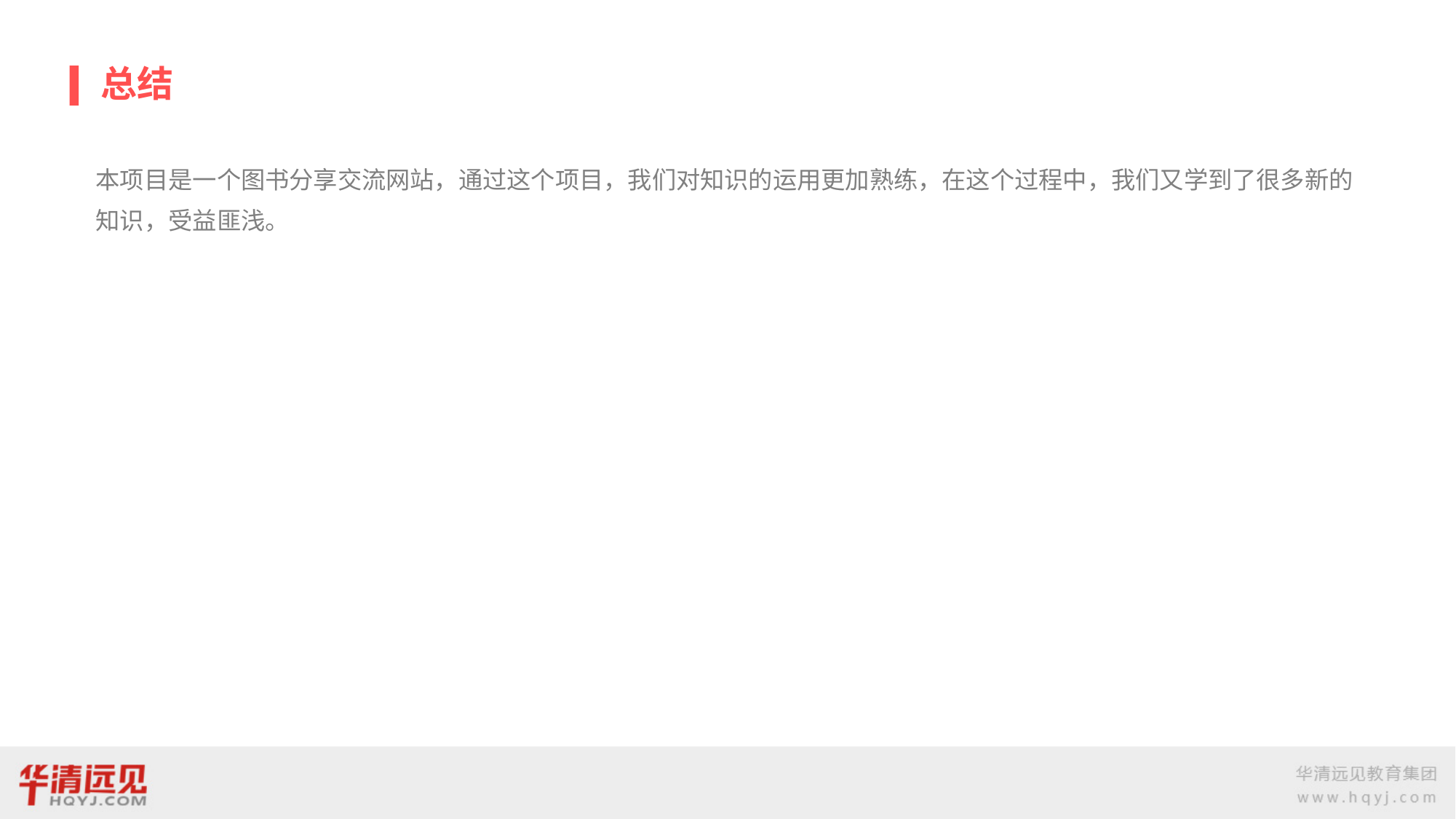

# 总结
本项目是一个图书分享交流网站，通过这个项目，我们对知识的运用更加熟练，在这个过程中，我们又学到了很多新的知识，受益匪浅。